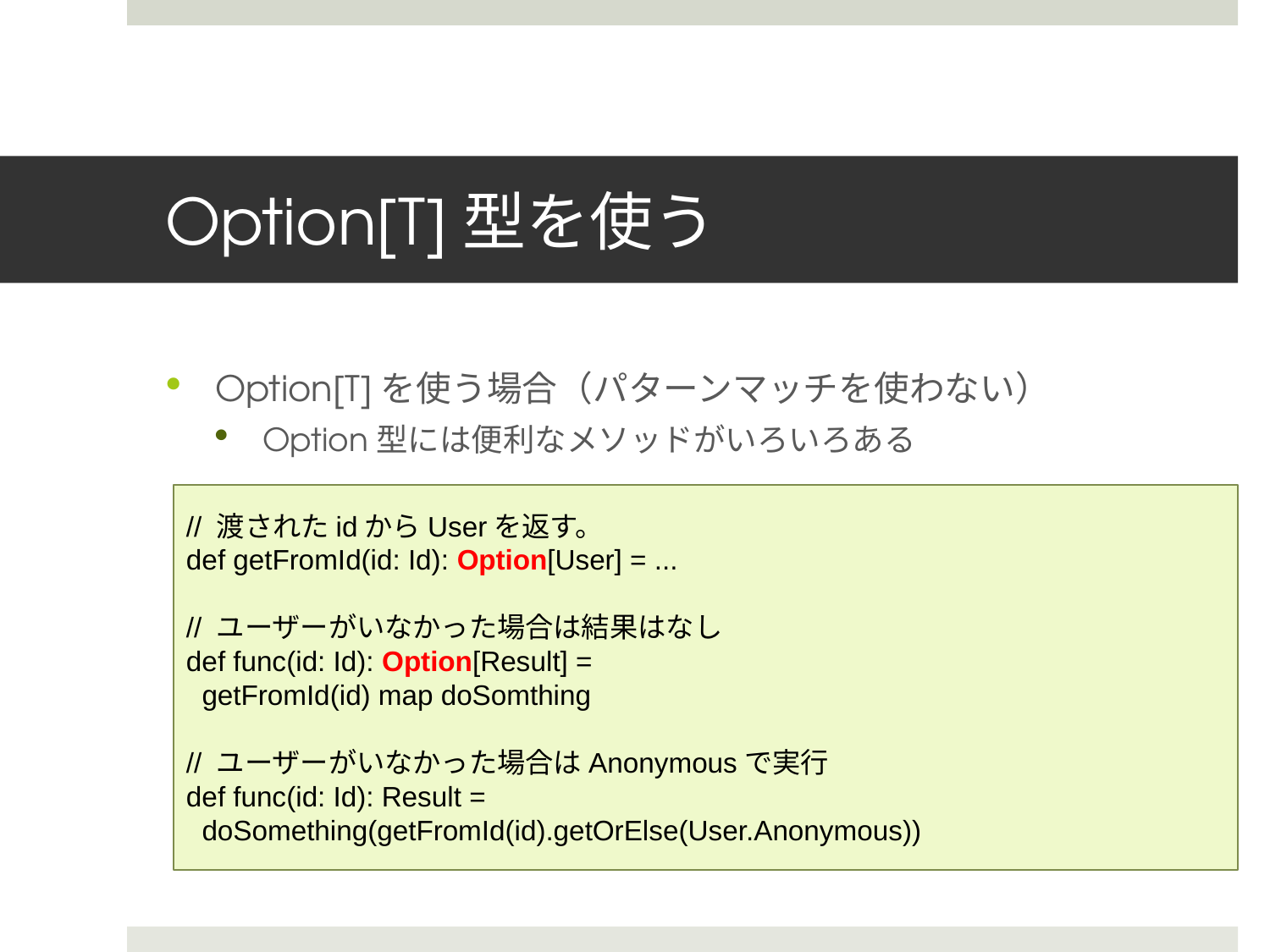

# Option[T]型を使う
Option[T]を使う場合（パターンマッチを使わない）
Option型には便利なメソッドがいろいろある
// 渡されたidからUserを返す。
def getFromId(id: Id): Option[User] = ...

// ユーザーがいなかった場合は結果はなし
def func(id: Id): Option[Result] =
  getFromId(id) map doSomthing

// ユーザーがいなかった場合はAnonymousで実行
def func(id: Id): Result =
  doSomething(getFromId(id).getOrElse(User.Anonymous))